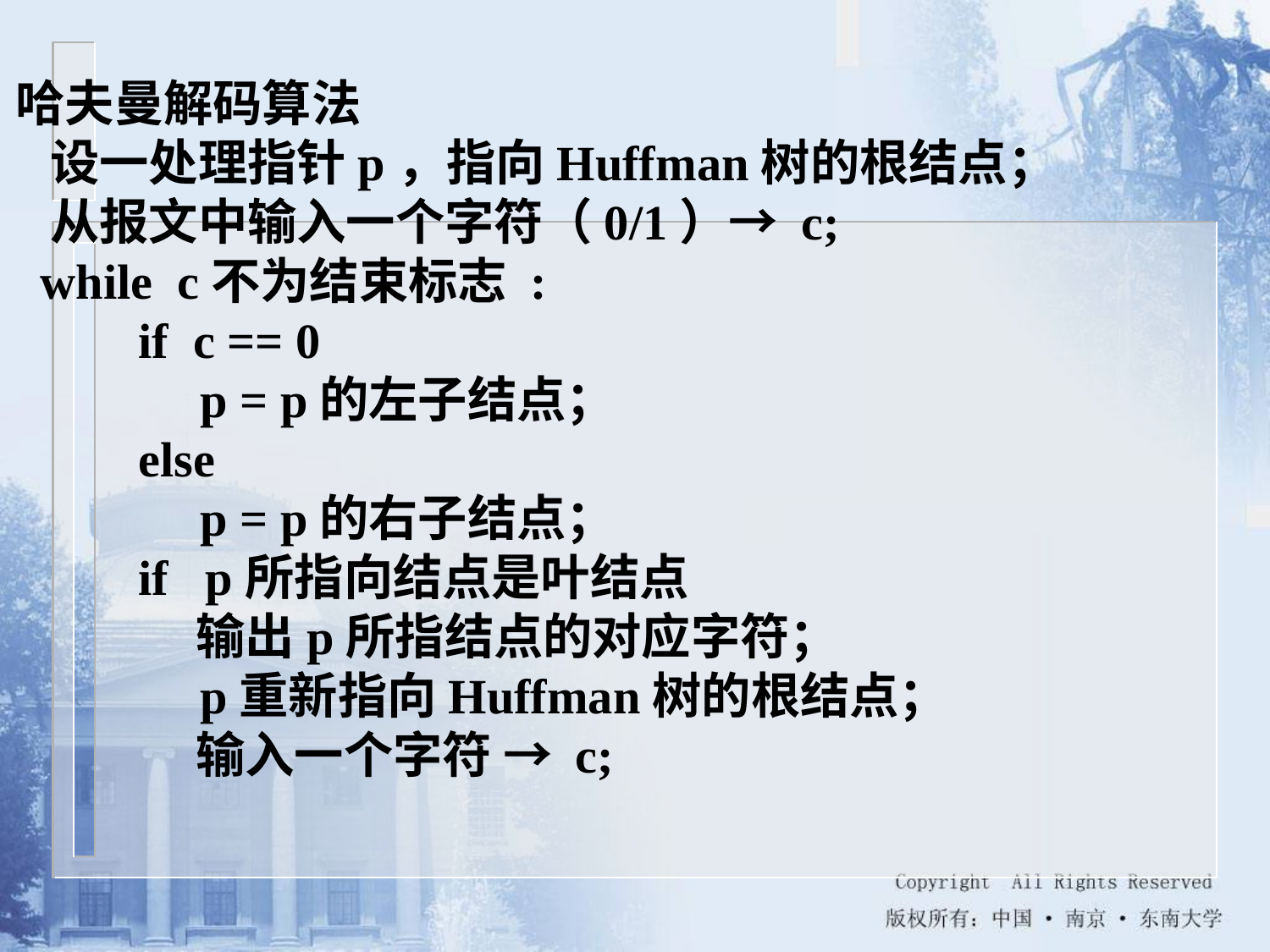

哈夫曼解码算法
  设一处理指针p，指向Huffman树的根结点；
  从报文中输入一个字符（0/1）→ c;
  while  c不为结束标志 :
          if  c == 0
               p = p的左子结点；
          else
               p = p的右子结点；
          if   p所指向结点是叶结点
               输出p所指结点的对应字符；
               p重新指向Huffman树的根结点；
               输入一个字符 → c;